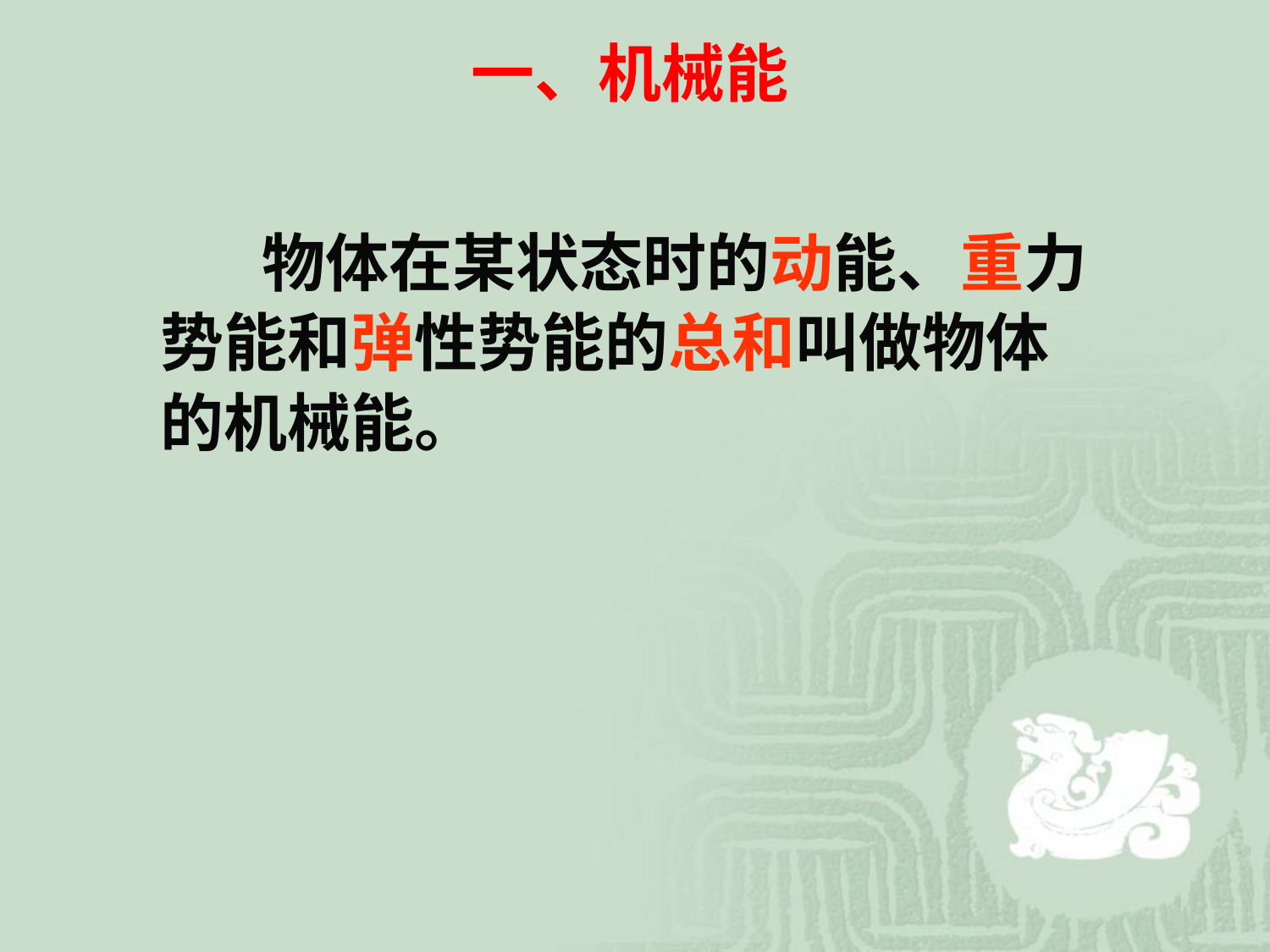

一、机械能
      物体在某状态时的动能、重力势能和弹性势能的总和叫做物体的机械能。